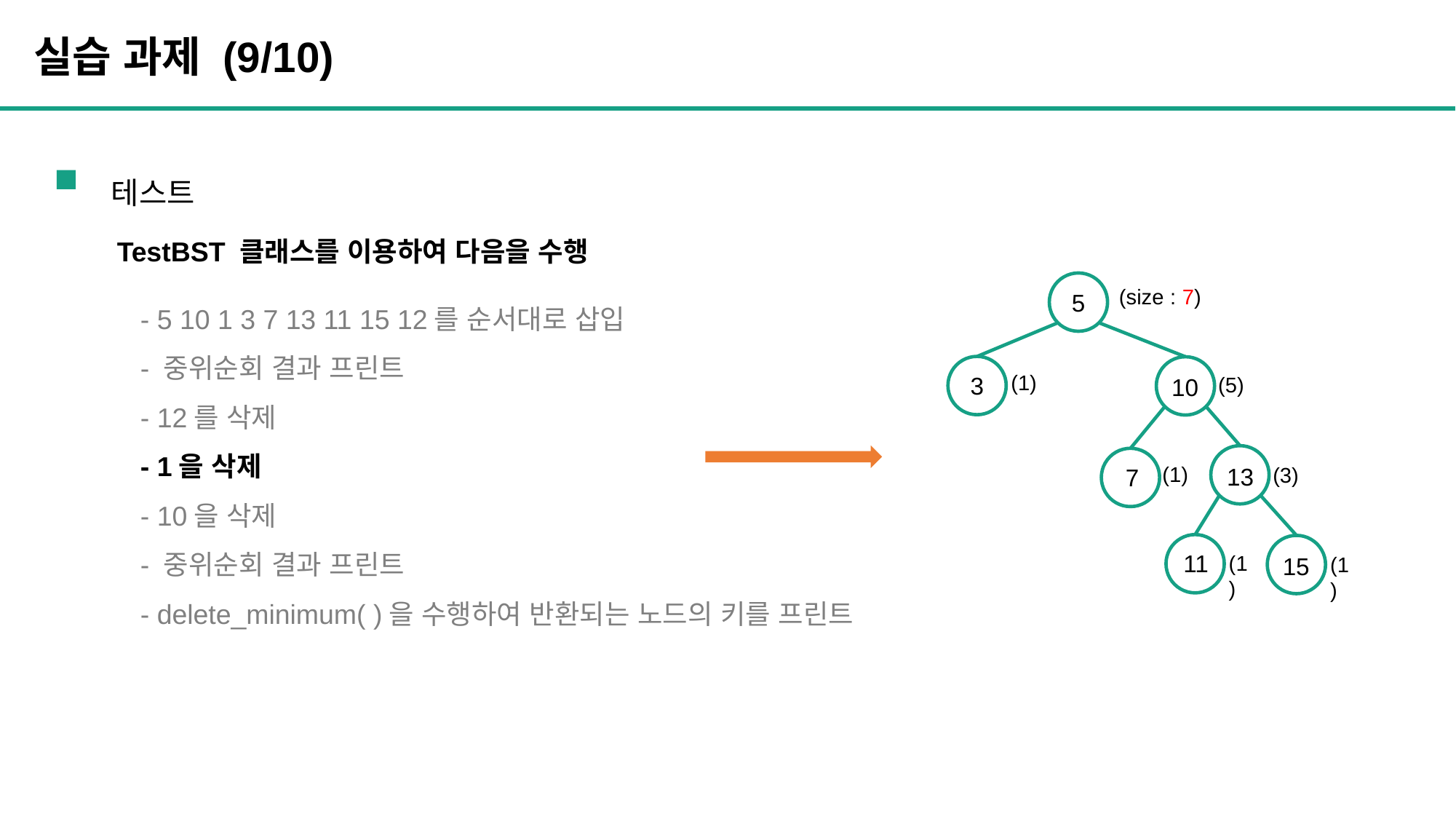

실습 과제 (9/10)
테스트

TestBST 클래스를 이용하여 다음을 수행
5
3

10

7
(size : 7)
(1)
(5)
(1)

13
(3)
11
15

(1)
(1)
- 5 10 1 3 7 13 11 15 12를 순서대로 삽입
- 중위순회 결과 프린트
- 12를 삭제
- 1을 삭제
- 10을 삭제
- 중위순회 결과 프린트
- delete_minimum( )을 수행하여 반환되는 노드의 키를 프린트